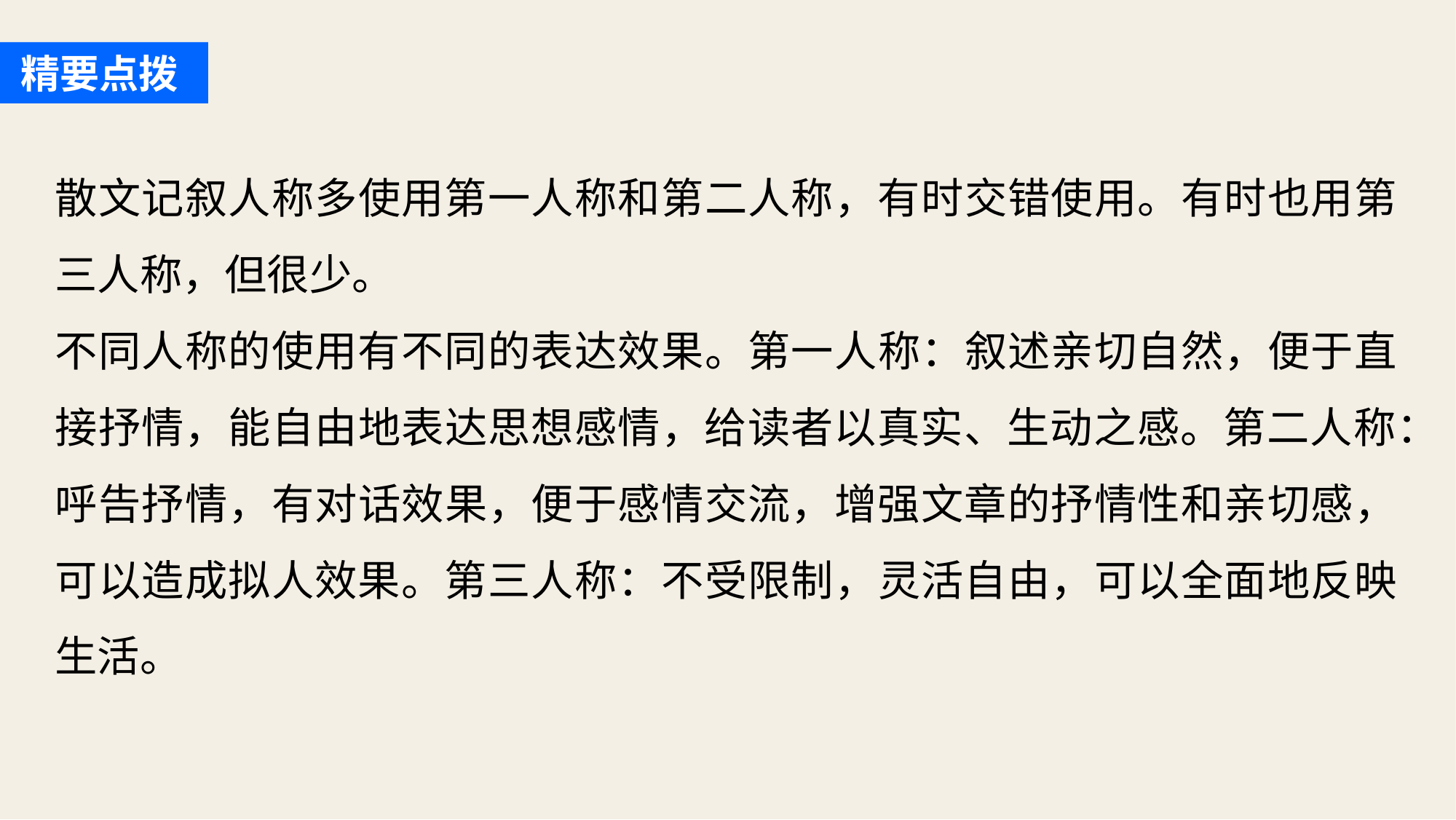

精要点拨
散文记叙人称多使用第一人称和第二人称，有时交错使用。有时也用第三人称，但很少。
不同人称的使用有不同的表达效果。第一人称：叙述亲切自然，便于直接抒情，能自由地表达思想感情，给读者以真实、生动之感。第二人称：呼告抒情，有对话效果，便于感情交流，增强文章的抒情性和亲切感，可以造成拟人效果。第三人称：不受限制，灵活自由，可以全面地反映生活。